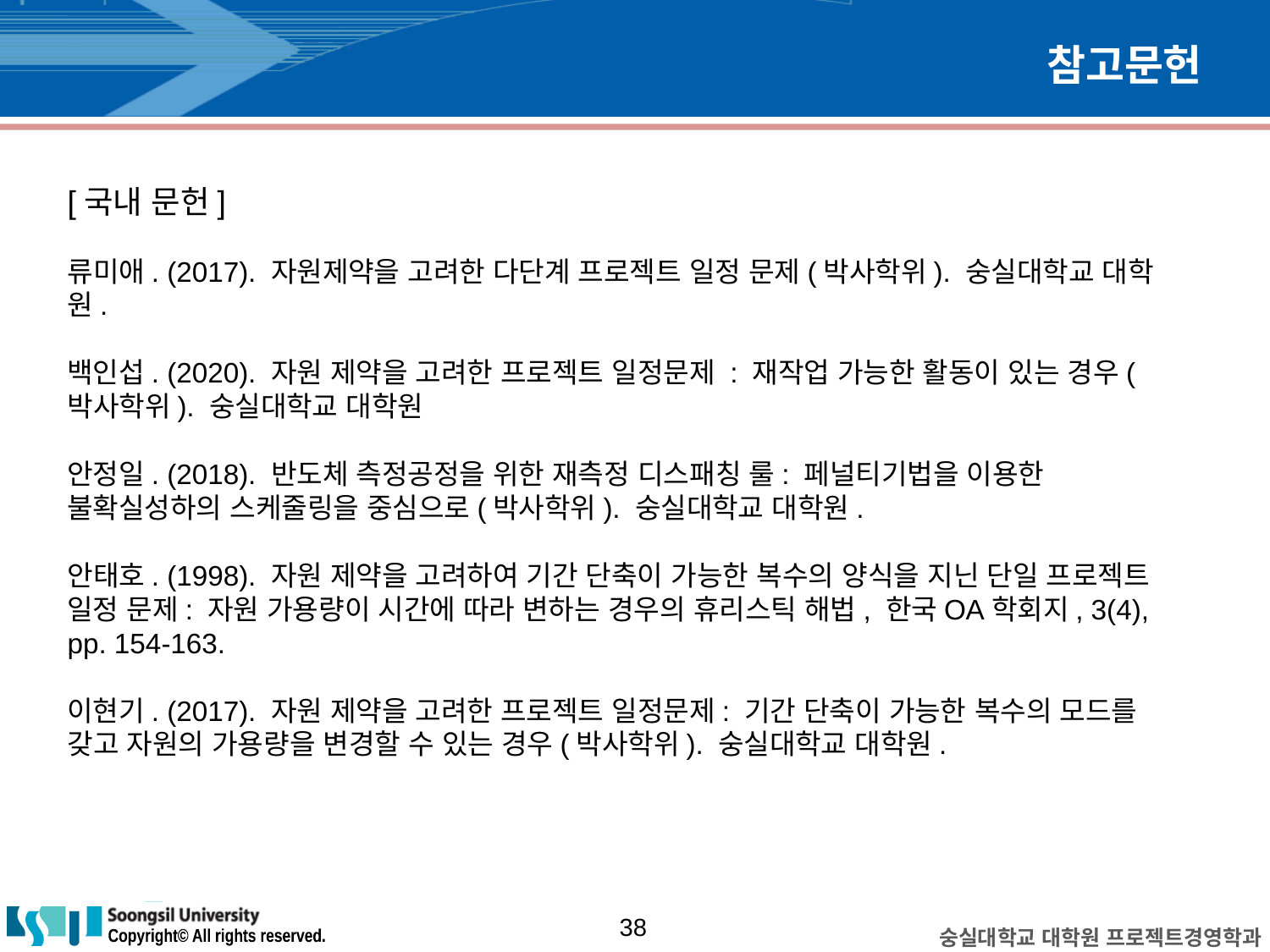

# 참고문헌
[국내 문헌]

류미애. (2017). 자원제약을 고려한 다단계 프로젝트 일정 문제(박사학위). 숭실대학교 대학원.

백인섭. (2020). 자원 제약을 고려한 프로젝트 일정문제 : 재작업 가능한 활동이 있는 경우(박사학위). 숭실대학교 대학원

안정일. (2018). 반도체 측정공정을 위한 재측정 디스패칭 룰: 페널티기법을 이용한 불확실성하의 스케줄링을 중심으로(박사학위). 숭실대학교 대학원.

안태호. (1998). 자원 제약을 고려하여 기간 단축이 가능한 복수의 양식을 지닌 단일 프로젝트 일정 문제: 자원 가용량이 시간에 따라 변하는 경우의 휴리스틱 해법, 한국OA학회지, 3(4), pp. 154-163.

이현기. (2017). 자원 제약을 고려한 프로젝트 일정문제: 기간 단축이 가능한 복수의 모드를 갖고 자원의 가용량을 변경할 수 있는 경우(박사학위). 숭실대학교 대학원.